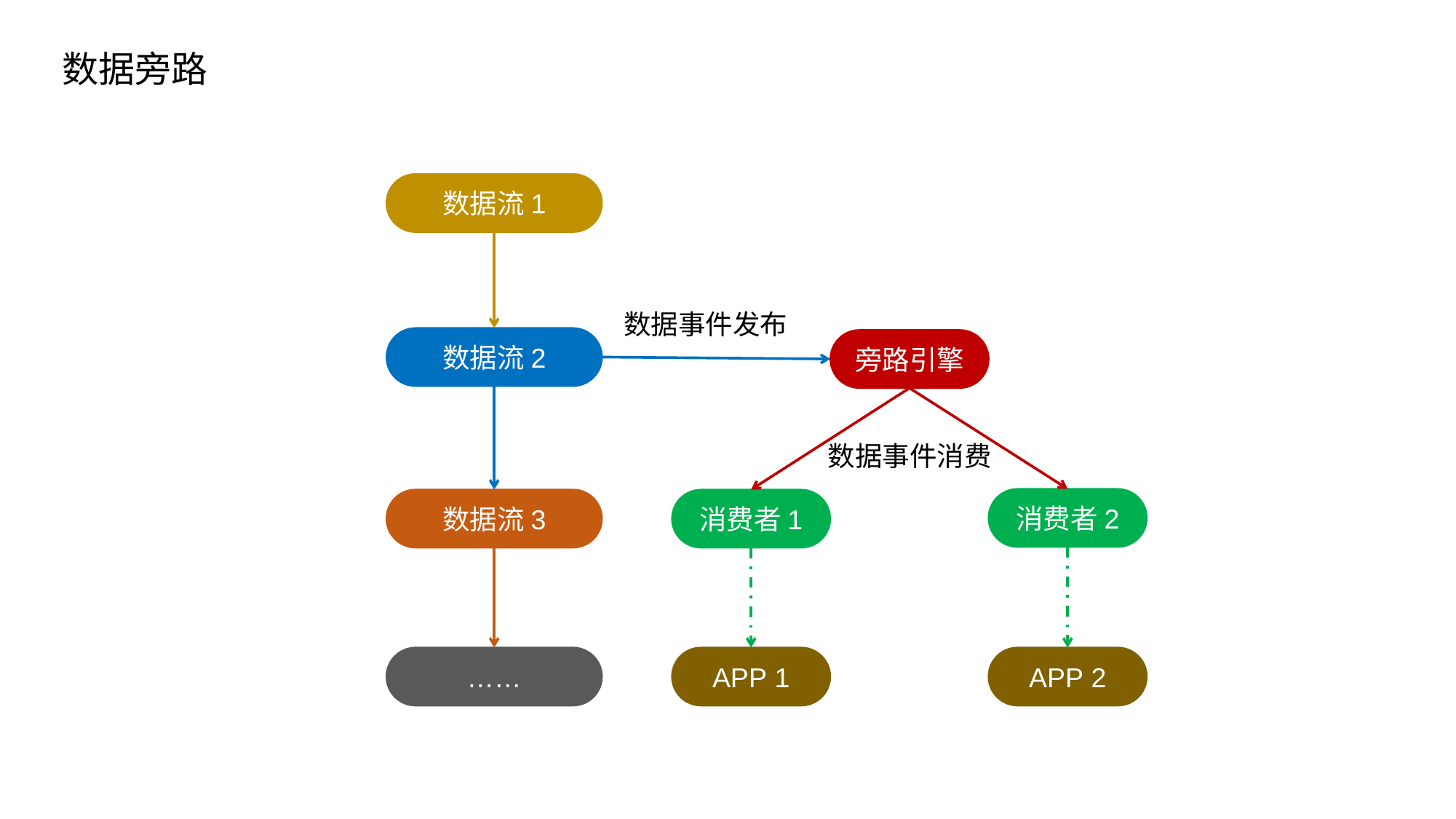

# 数据旁路
数据流1
数据事件发布
数据流2
旁路引擎
数据事件消费
消费者2
数据流3
消费者1
……
APP 1
APP 2